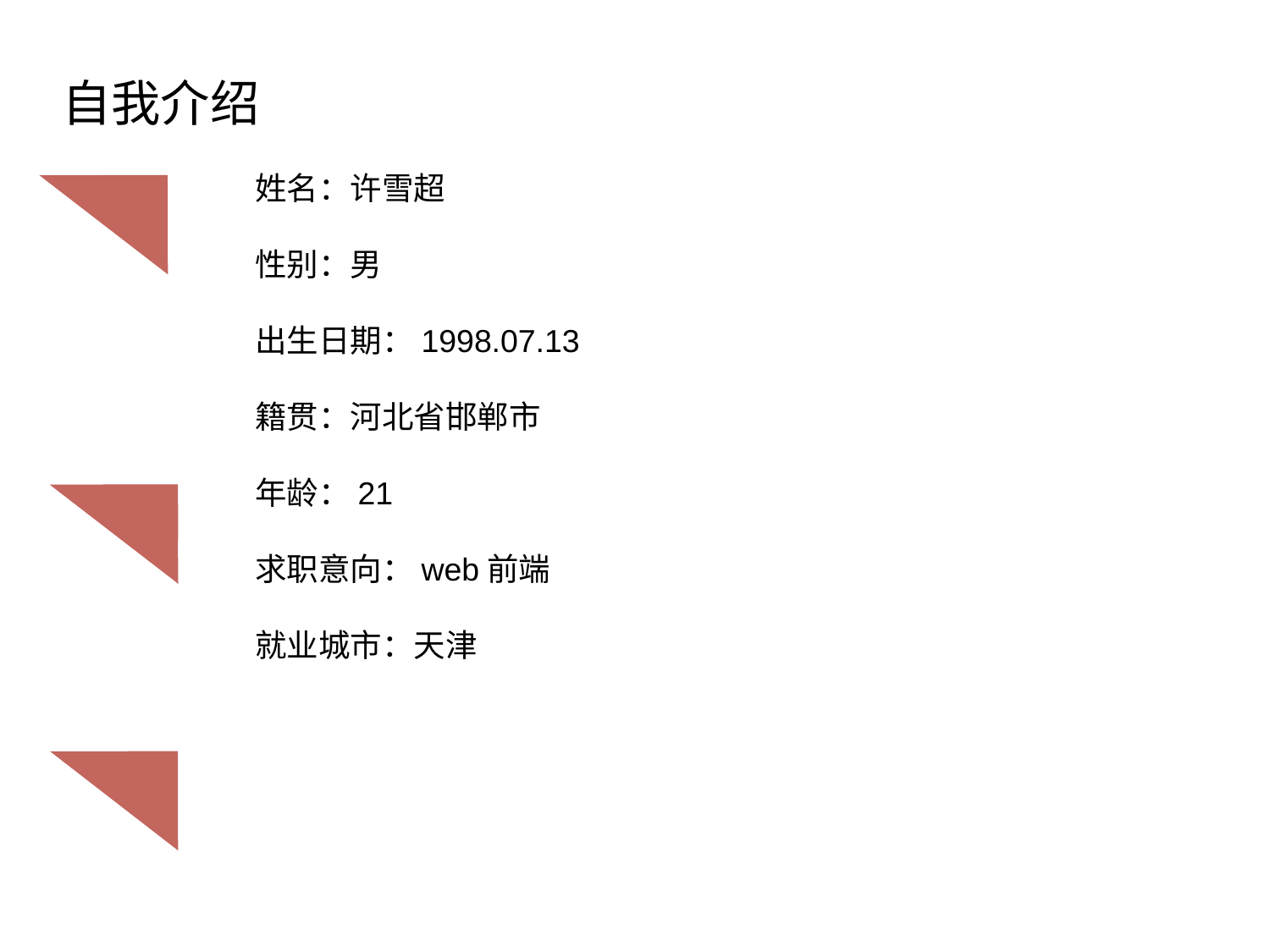

自我介绍
姓名：许雪超

性别：男

出生日期：1998.07.13

籍贯：河北省邯郸市

年龄：21

求职意向：web前端

就业城市：天津

01
02

03
点击添加文本
点击添加文本
点击添加文本
点击添加文本